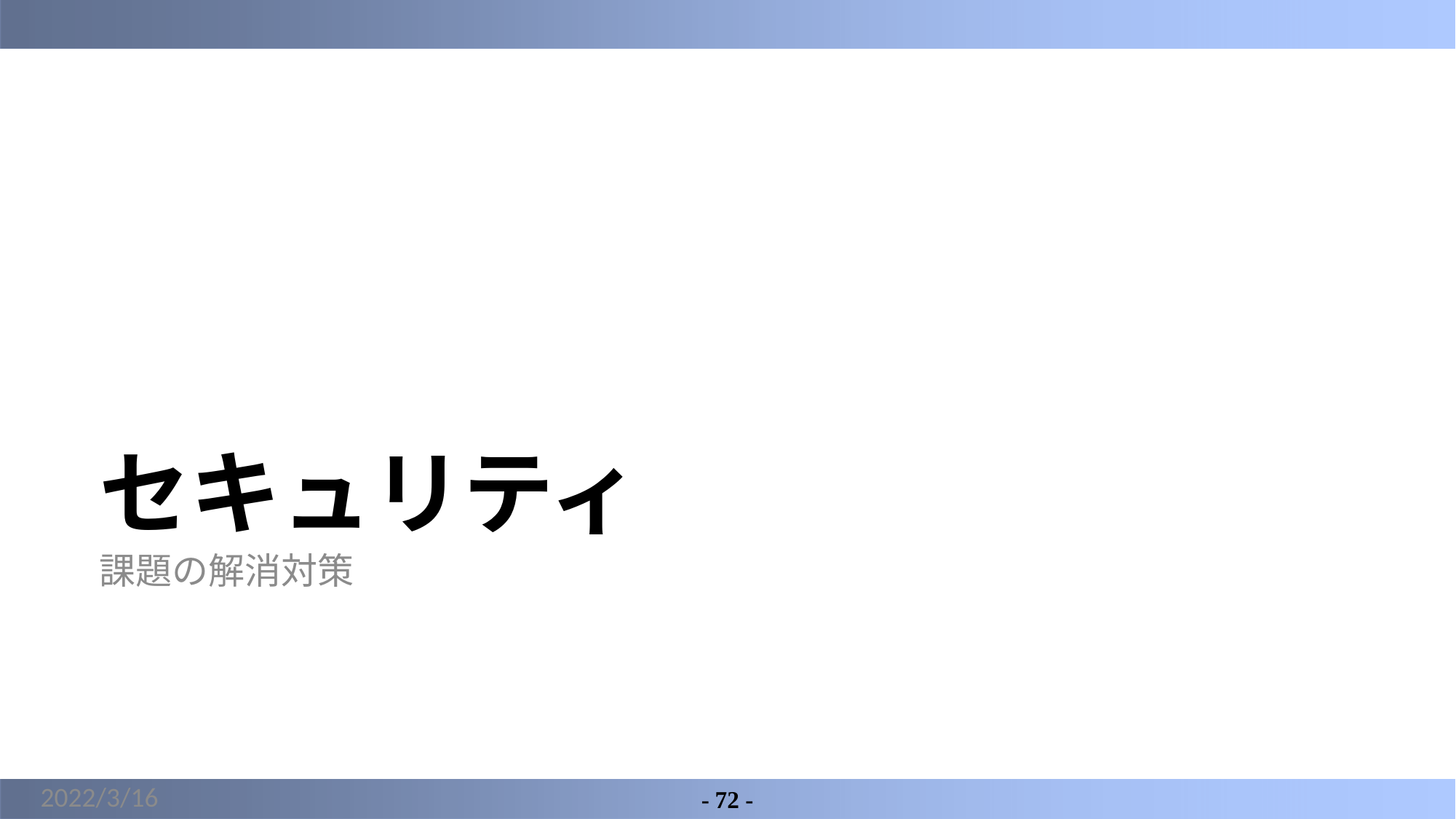

# セキュリティ
課題の解消対策
2022/3/16
- 72 -